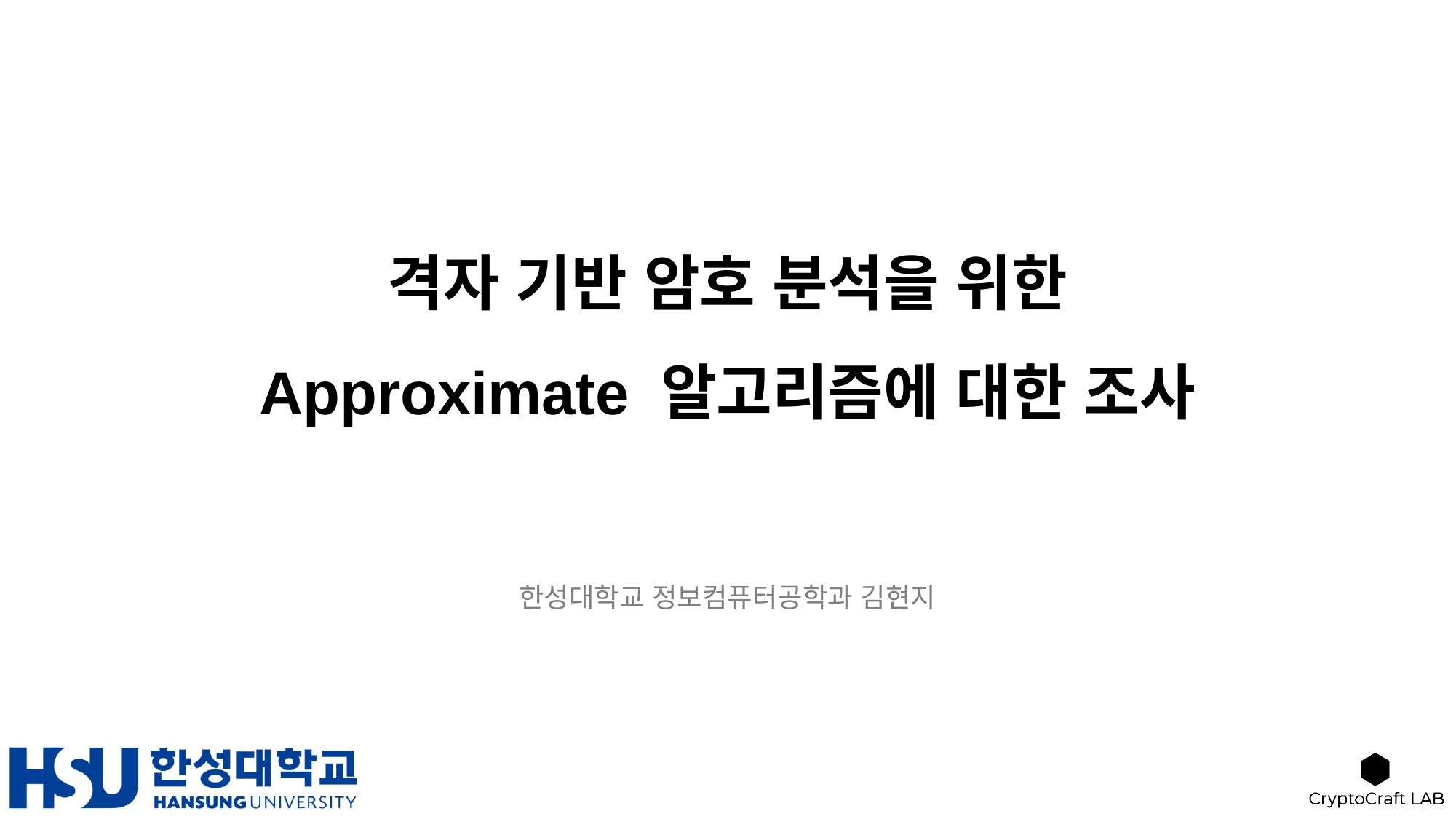

# 격자 기반 암호 분석을 위한 Approximate 알고리즘에 대한 조사
한성대학교 정보컴퓨터공학과 김현지